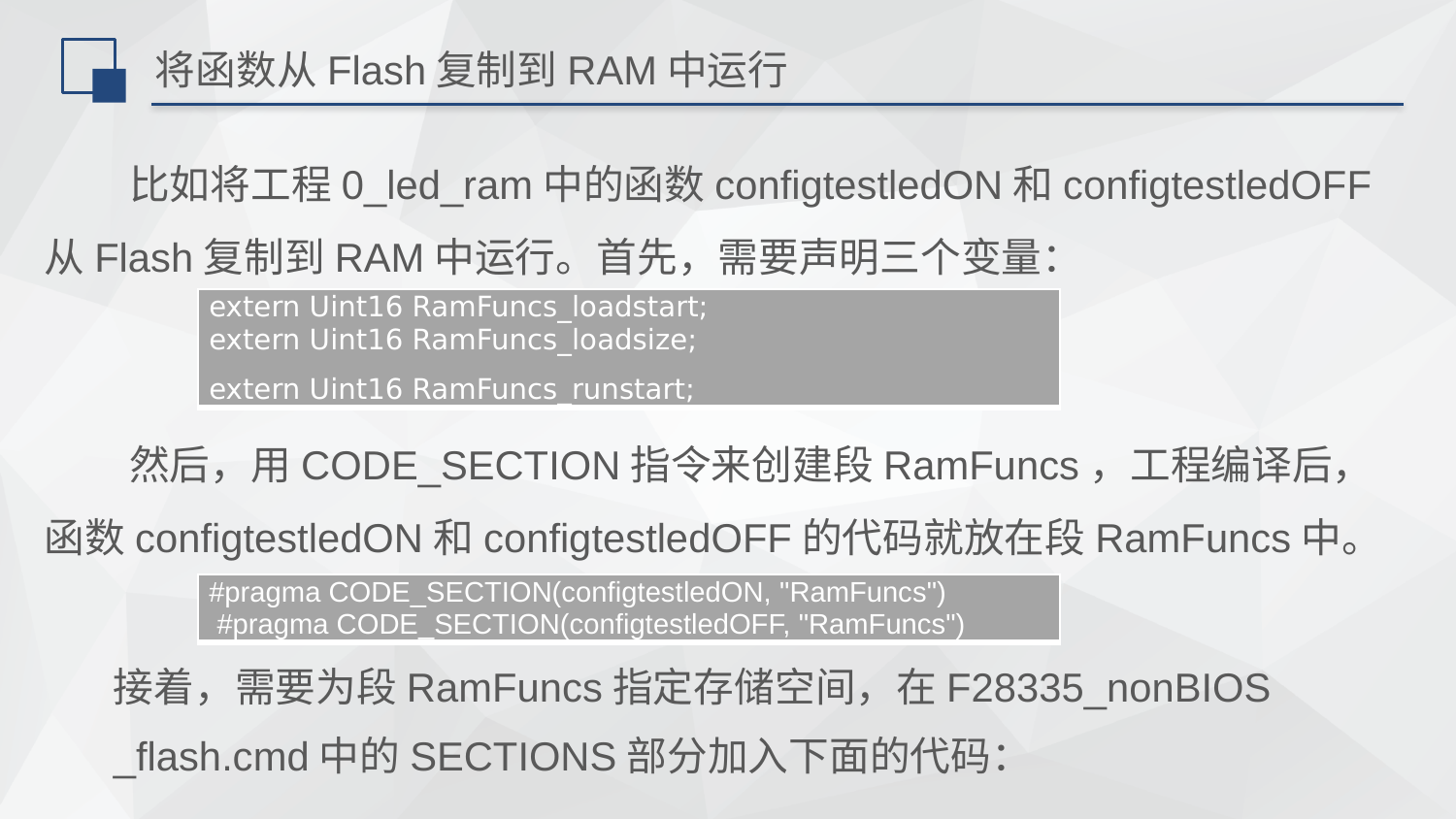

# 将函数从Flash复制到RAM中运行
比如将工程0_led_ram中的函数configtestledON和configtestledOFF从Flash复制到RAM中运行。首先，需要声明三个变量：
| extern Uint16 RamFuncs\_loadstart; extern Uint16 RamFuncs\_loadsize; extern Uint16 RamFuncs\_runstart; |
| --- |
然后，用CODE_SECTION指令来创建段RamFuncs，工程编译后，函数configtestledON和configtestledOFF的代码就放在段RamFuncs中。
| #pragma CODE\_SECTION(configtestledON, "RamFuncs")  #pragma CODE\_SECTION(configtestledOFF, "RamFuncs") |
| --- |
接着，需要为段RamFuncs指定存储空间，在F28335_nonBIOS
_flash.cmd中的SECTIONS部分加入下面的代码：